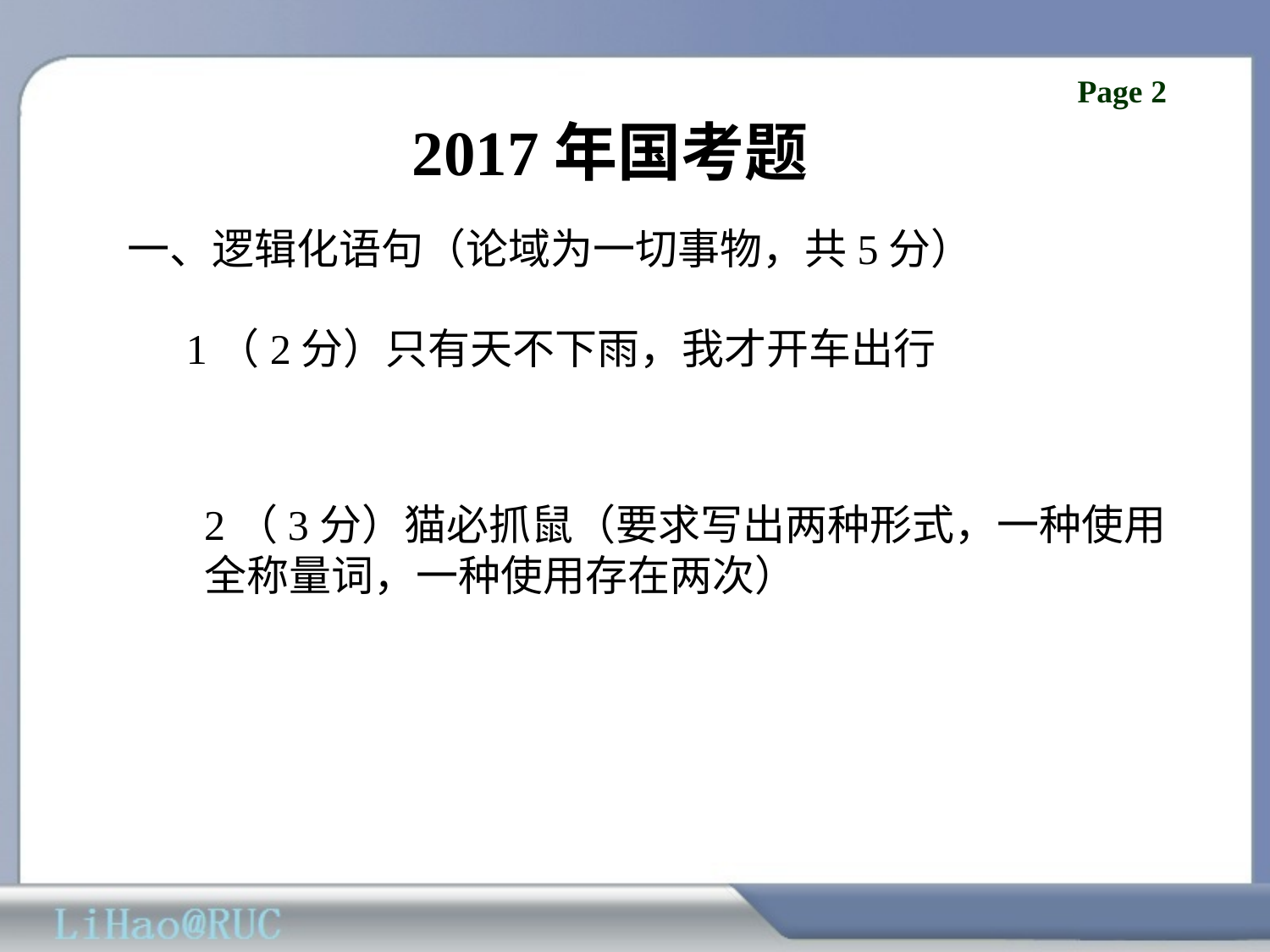

2017年国考题
一、逻辑化语句（论域为一切事物，共5分）
1（2分）只有天不下雨，我才开车出行
2（3分）猫必抓鼠（要求写出两种形式，一种使用全称量词，一种使用存在两次）